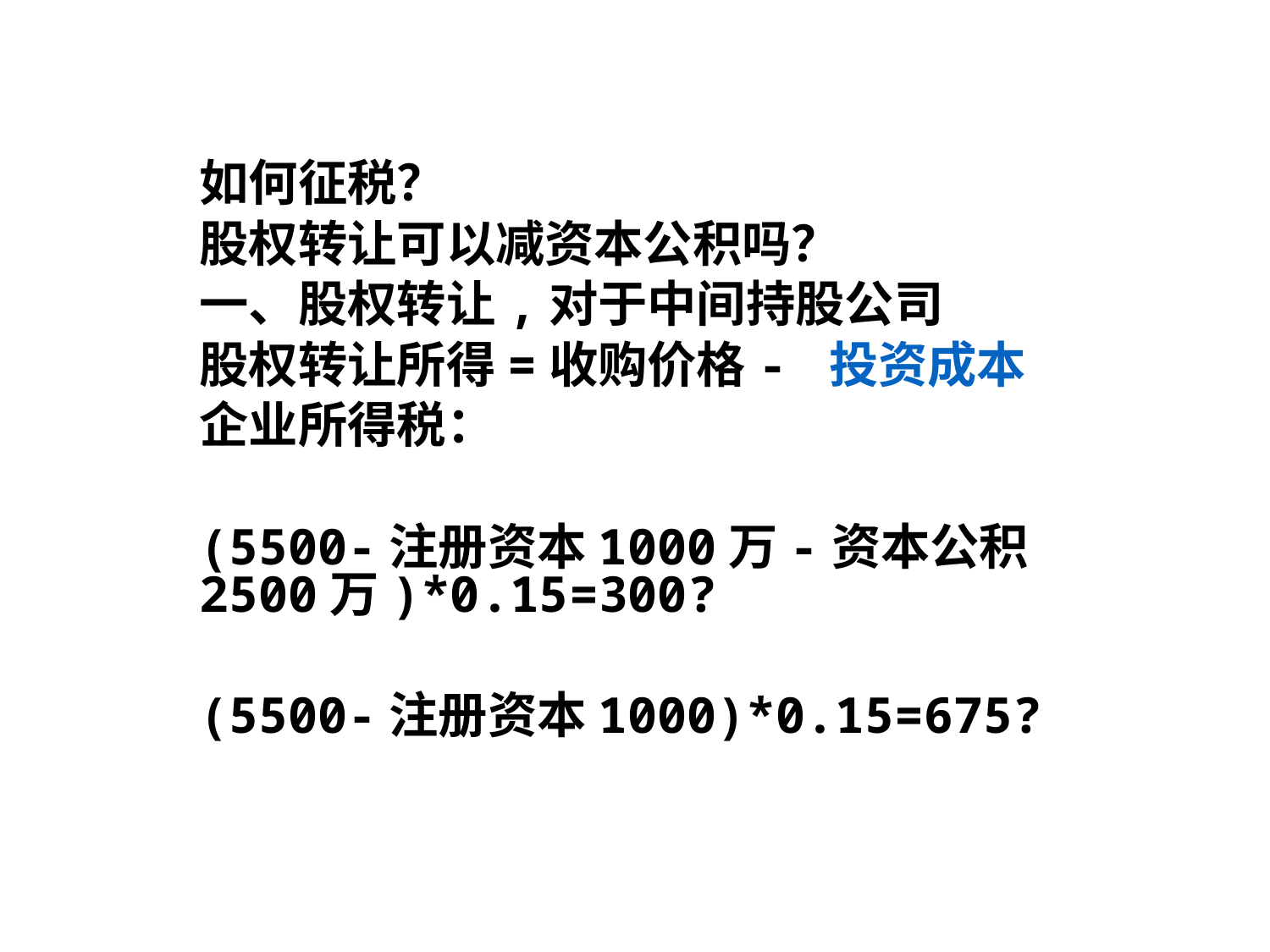

#
如何征税？
股权转让可以减资本公积吗？
一、股权转让,对于中间持股公司
股权转让所得=收购价格- 投资成本
企业所得税：

(5500-注册资本1000万-资本公积2500万)*0.15=300?

(5500-注册资本1000)*0.15=675?